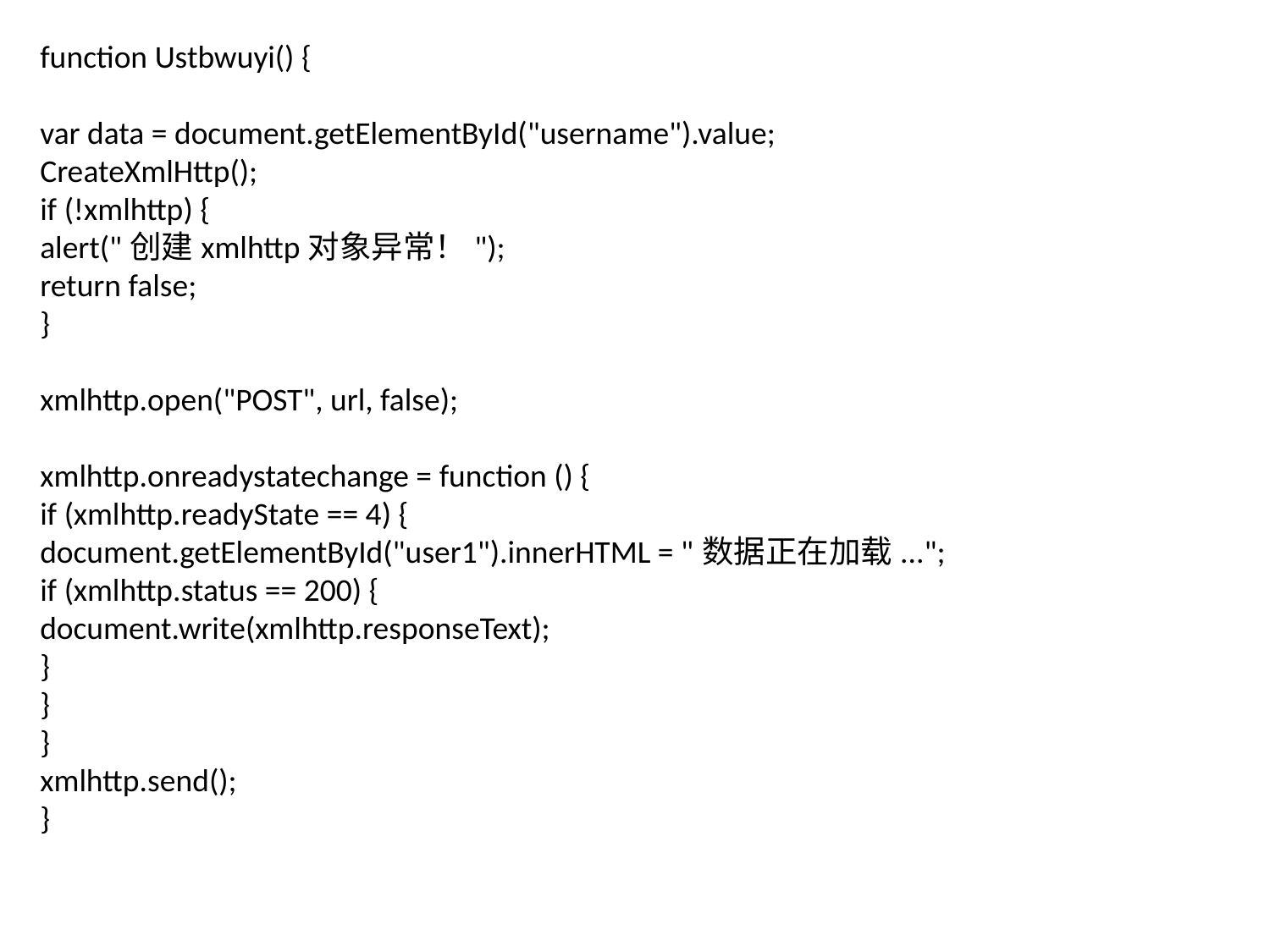

function Ustbwuyi() {
var data = document.getElementById("username").value;
CreateXmlHttp();
if (!xmlhttp) {
alert("创建xmlhttp对象异常！");
return false;
}
xmlhttp.open("POST", url, false);
xmlhttp.onreadystatechange = function () {
if (xmlhttp.readyState == 4) {
document.getElementById("user1").innerHTML = "数据正在加载...";
if (xmlhttp.status == 200) {
document.write(xmlhttp.responseText);
}
}
}
xmlhttp.send();
}